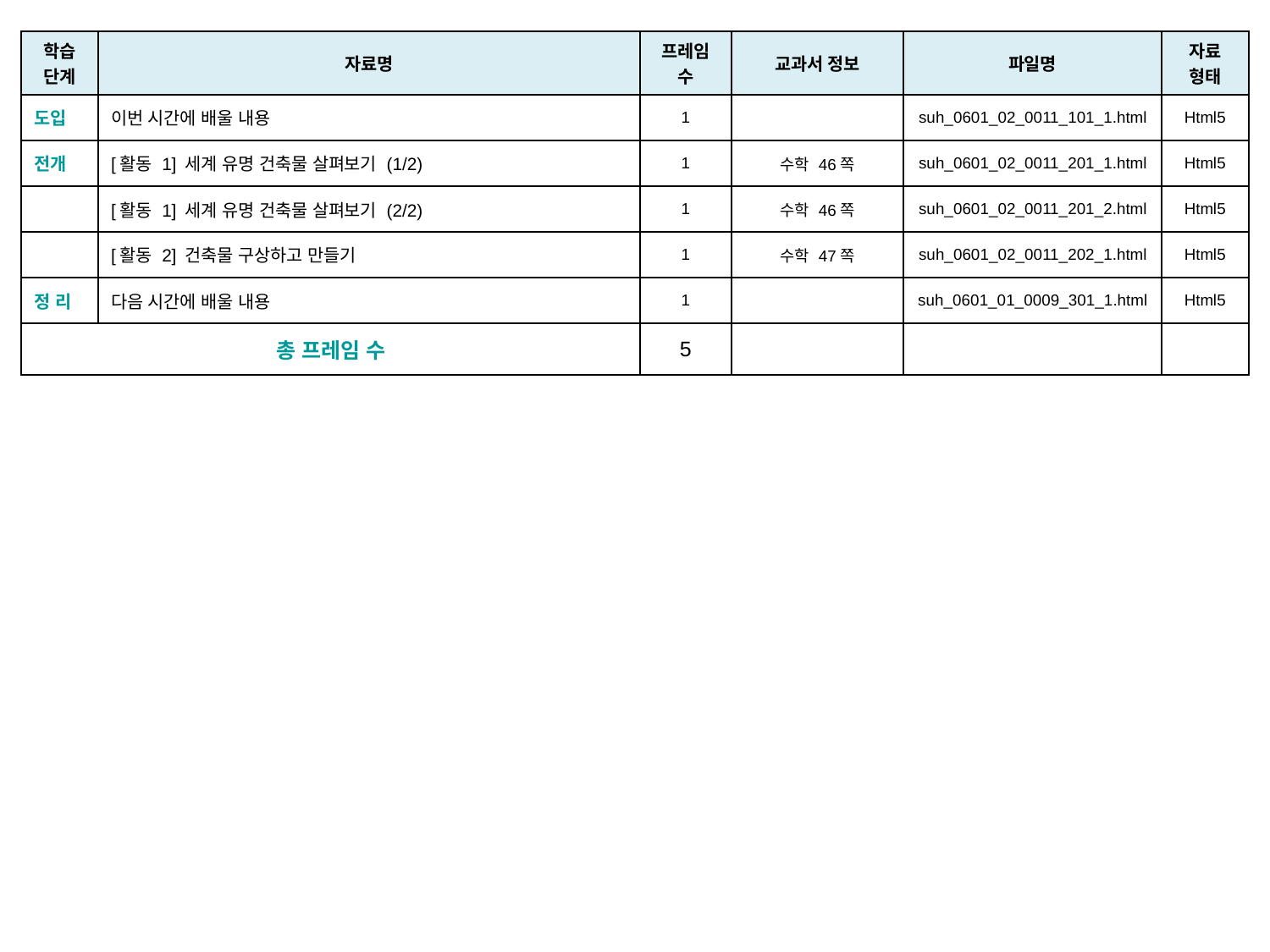

| 학습 단계 | 자료명 | 프레임 수 | 교과서 정보 | 파일명 | 자료 형태 |
| --- | --- | --- | --- | --- | --- |
| 도입 | 이번 시간에 배울 내용 | 1 |  | suh\_0601\_02\_0011\_101\_1.html | Html5 |
| 전개 | [활동 1] 세계 유명 건축물 살펴보기 (1/2) | 1 | 수학 46쪽 | suh\_0601\_02\_0011\_201\_1.html | Html5 |
|  | [활동 1] 세계 유명 건축물 살펴보기 (2/2) | 1 | 수학 46쪽 | suh\_0601\_02\_0011\_201\_2.html | Html5 |
|  | [활동 2] 건축물 구상하고 만들기 | 1 | 수학 47쪽 | suh\_0601\_02\_0011\_202\_1.html | Html5 |
| 정 리 | 다음 시간에 배울 내용 | 1 |  | suh\_0601\_01\_0009\_301\_1.html | Html5 |
| 총 프레임 수 |  | 5 |  |  |  |